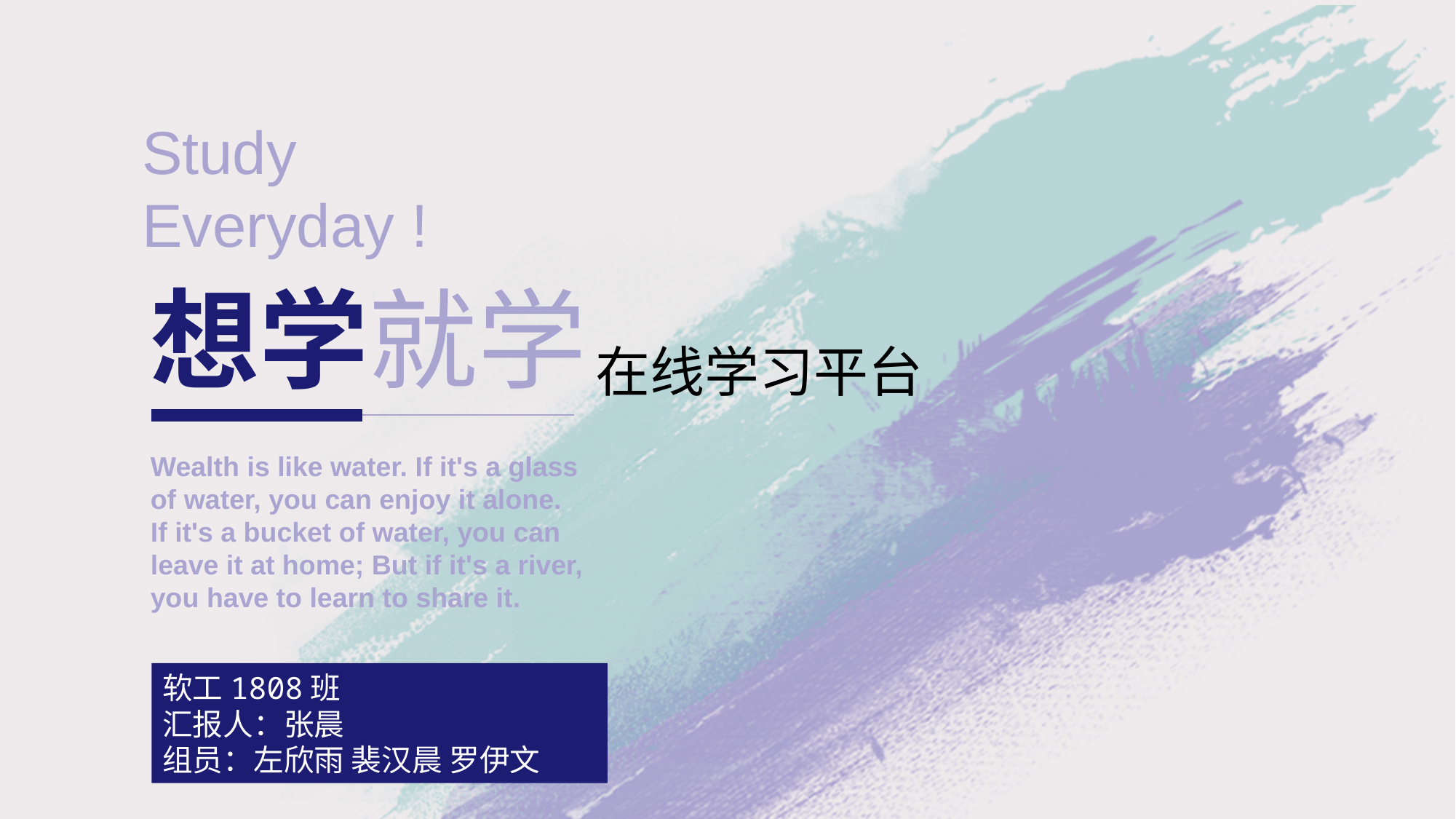

Study
Everyday !
想学就学
在线学习平台
Wealth is like water. If it's a glass of water, you can enjoy it alone. If it's a bucket of water, you can leave it at home; But if it's a river, you have to learn to share it.
软工1808班
汇报人：张晨
组员：左欣雨 裴汉晨 罗伊文